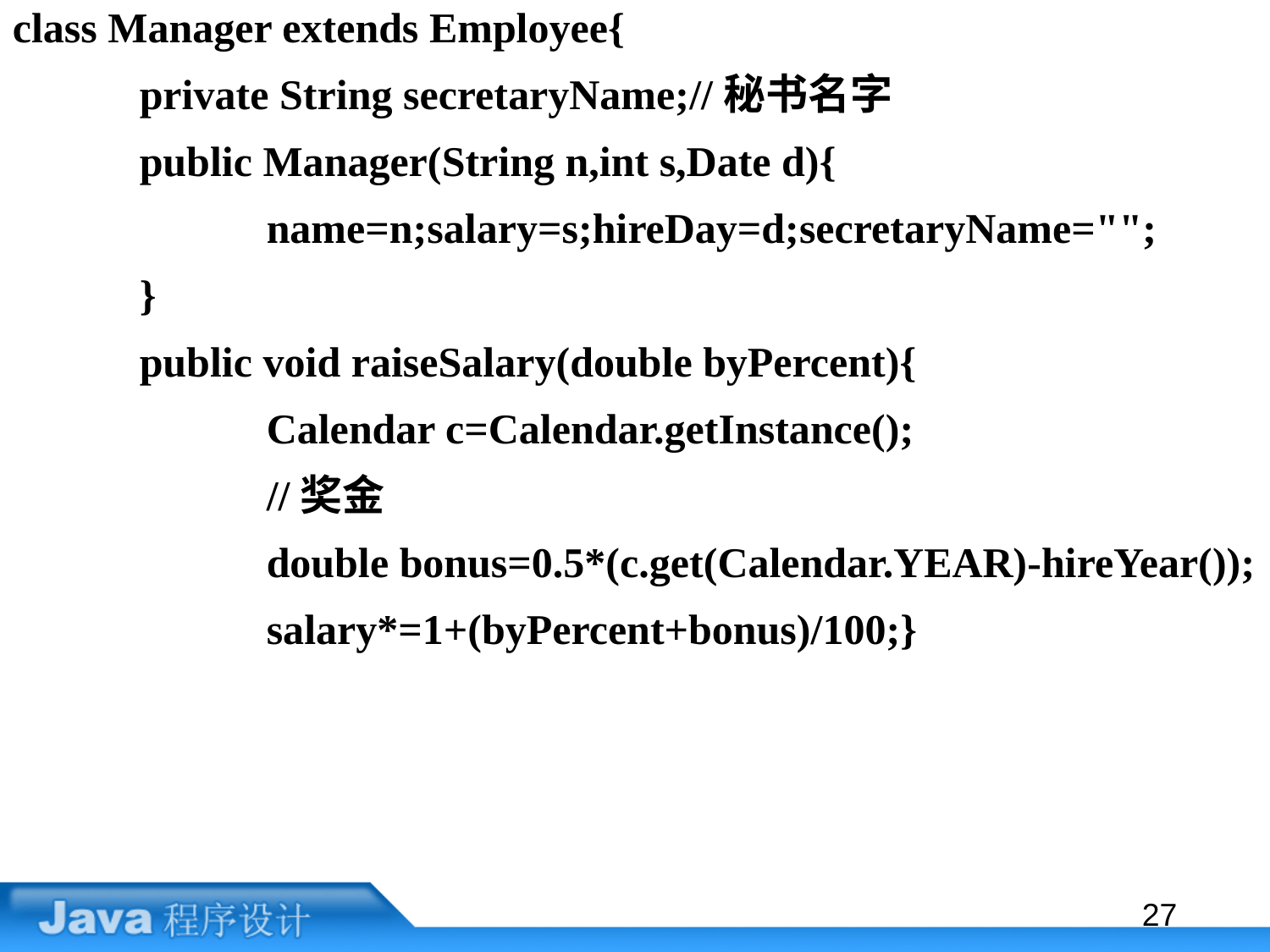

class Manager extends Employee{
	private String secretaryName;//秘书名字
	public Manager(String n,int s,Date d){
		name=n;salary=s;hireDay=d;secretaryName="";
	}
	public void raiseSalary(double byPercent){
		Calendar c=Calendar.getInstance();
		//奖金
		double bonus=0.5*(c.get(Calendar.YEAR)-hireYear());
 		salary*=1+(byPercent+bonus)/100;}